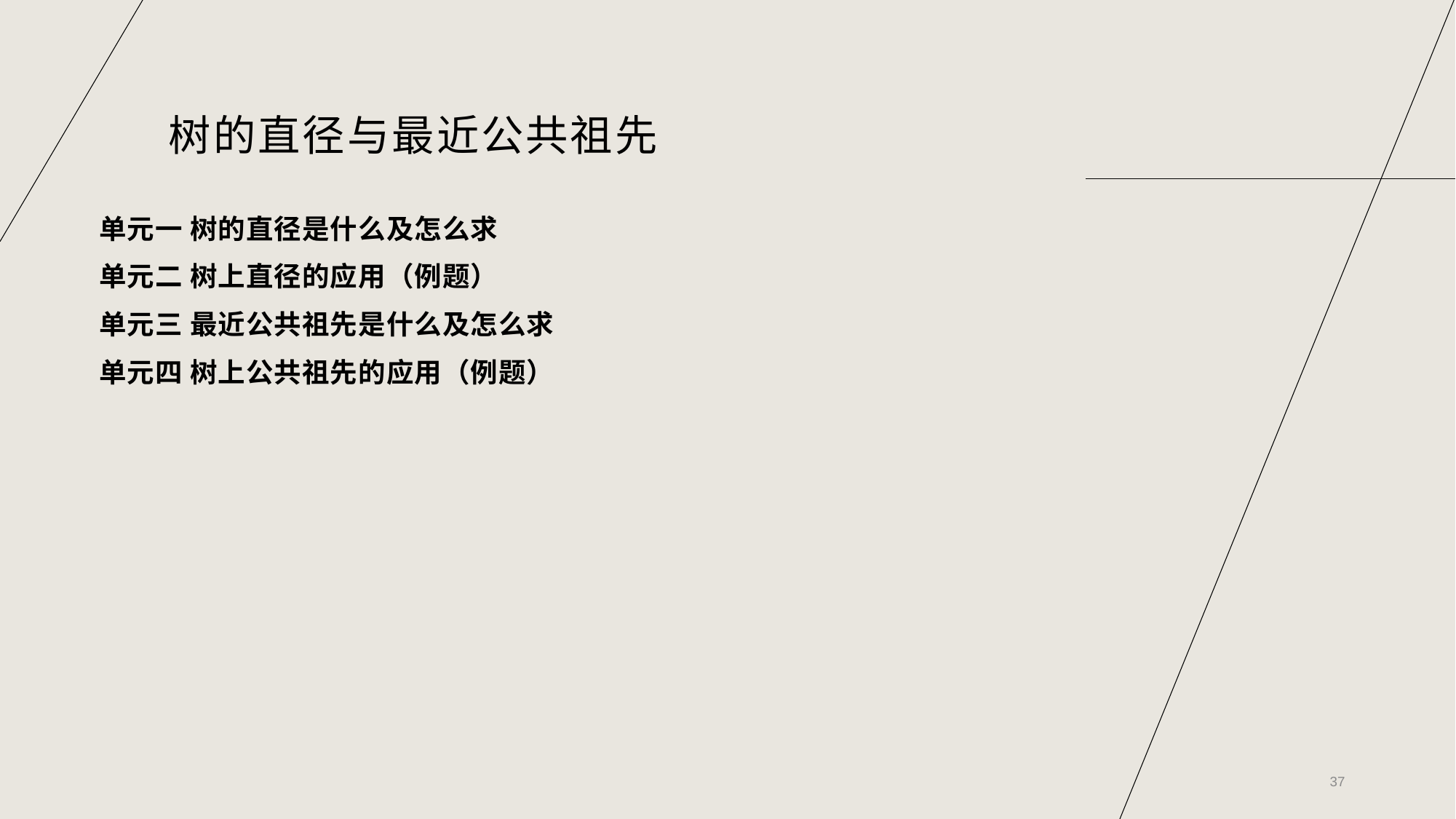

# 树的直径与最近公共祖先
单元一 树的直径是什么及怎么求
单元二 树上直径的应用（例题）
单元三 最近公共祖先是什么及怎么求
单元四 树上公共祖先的应用（例题）
37